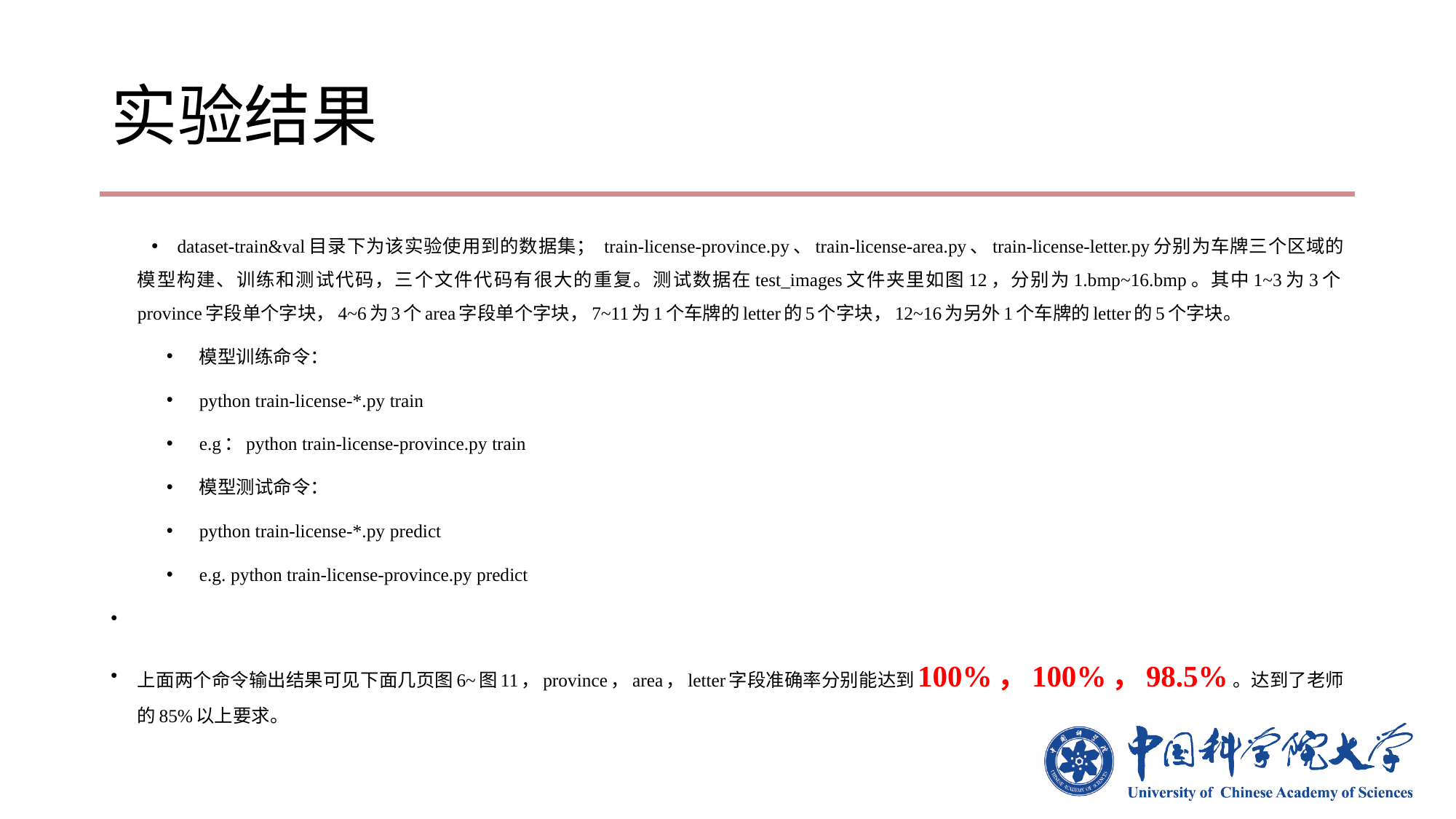

# 实验结果
dataset-train&val目录下为该实验使用到的数据集； train-license-province.py、train-license-area.py、train-license-letter.py分别为车牌三个区域的模型构建、训练和测试代码，三个文件代码有很大的重复。测试数据在test_images文件夹里如图12，分别为1.bmp~16.bmp。其中1~3为3个province字段单个字块，4~6为3个area字段单个字块，7~11为1个车牌的letter的5个字块，12~16为另外1个车牌的letter的5个字块。
模型训练命令：
python train-license-*.py train
e.g：python train-license-province.py train
模型测试命令：
python train-license-*.py predict
e.g. python train-license-province.py predict

上面两个命令输出结果可见下面几页图6~图11，province，area，letter字段准确率分别能达到100%，100%，98.5%。达到了老师的85%以上要求。